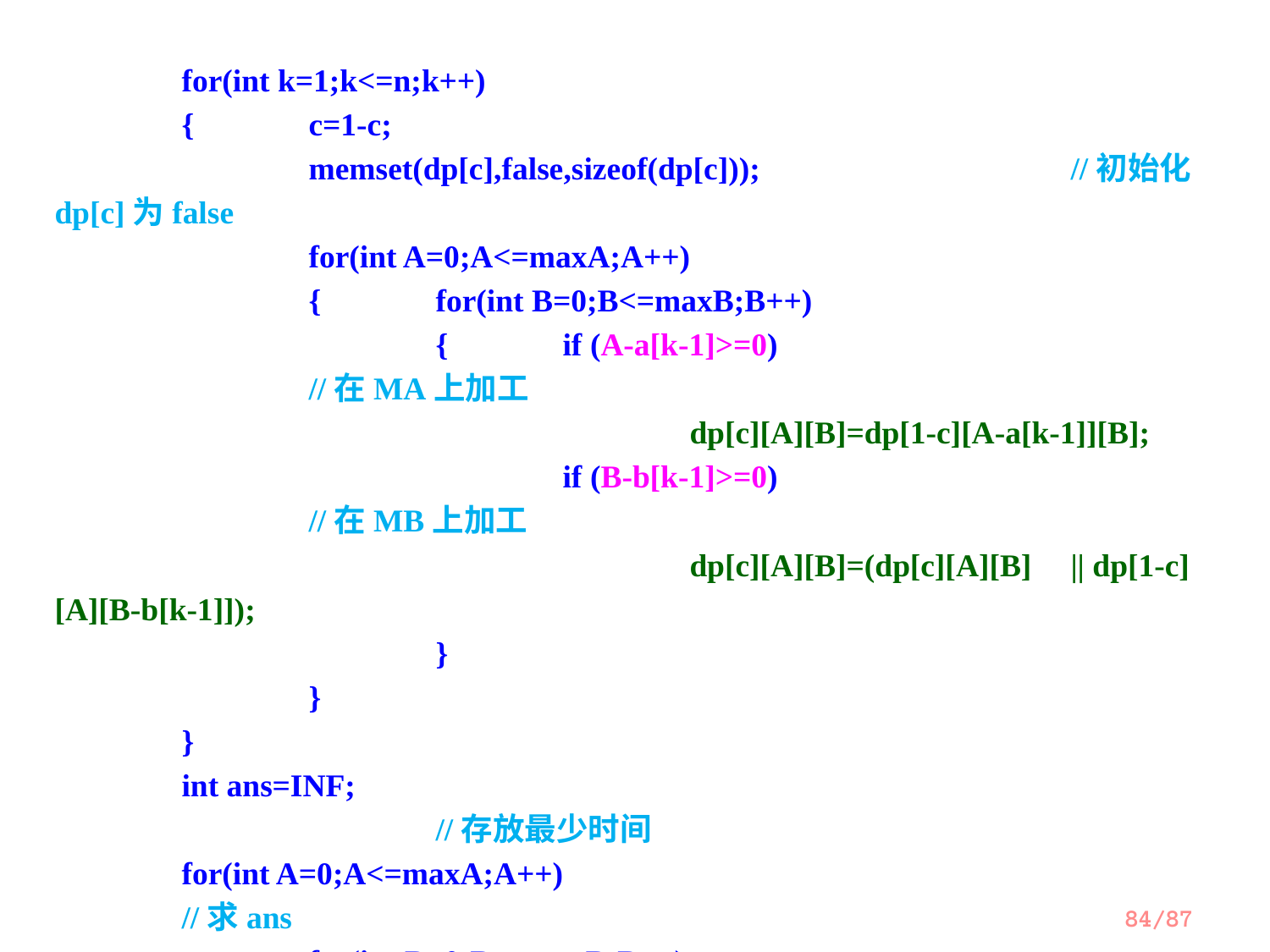

for(int k=1;k<=n;k++)
	{	c=1-c;
		memset(dp[c],false,sizeof(dp[c]));			//初始化dp[c]为false
		for(int A=0;A<=maxA;A++)
		{	for(int B=0;B<=maxB;B++)
			{	if (A-a[k-1]>=0)						//在MA上加工
					dp[c][A][B]=dp[1-c][A-a[k-1]][B];
				if (B-b[k-1]>=0)						//在MB上加工
					dp[c][A][B]=(dp[c][A][B]	|| dp[1-c][A][B-b[k-1]]);
			}
		}
	}
	int ans=INF;										//存放最少时间
	for(int A=0;A<=maxA;A++)						//求ans
		for(int B=0;B<=maxB;B++)
			if (dp[c][A][B])
				ans=min(ans,max(A,B));
	return ans;
}
84/87